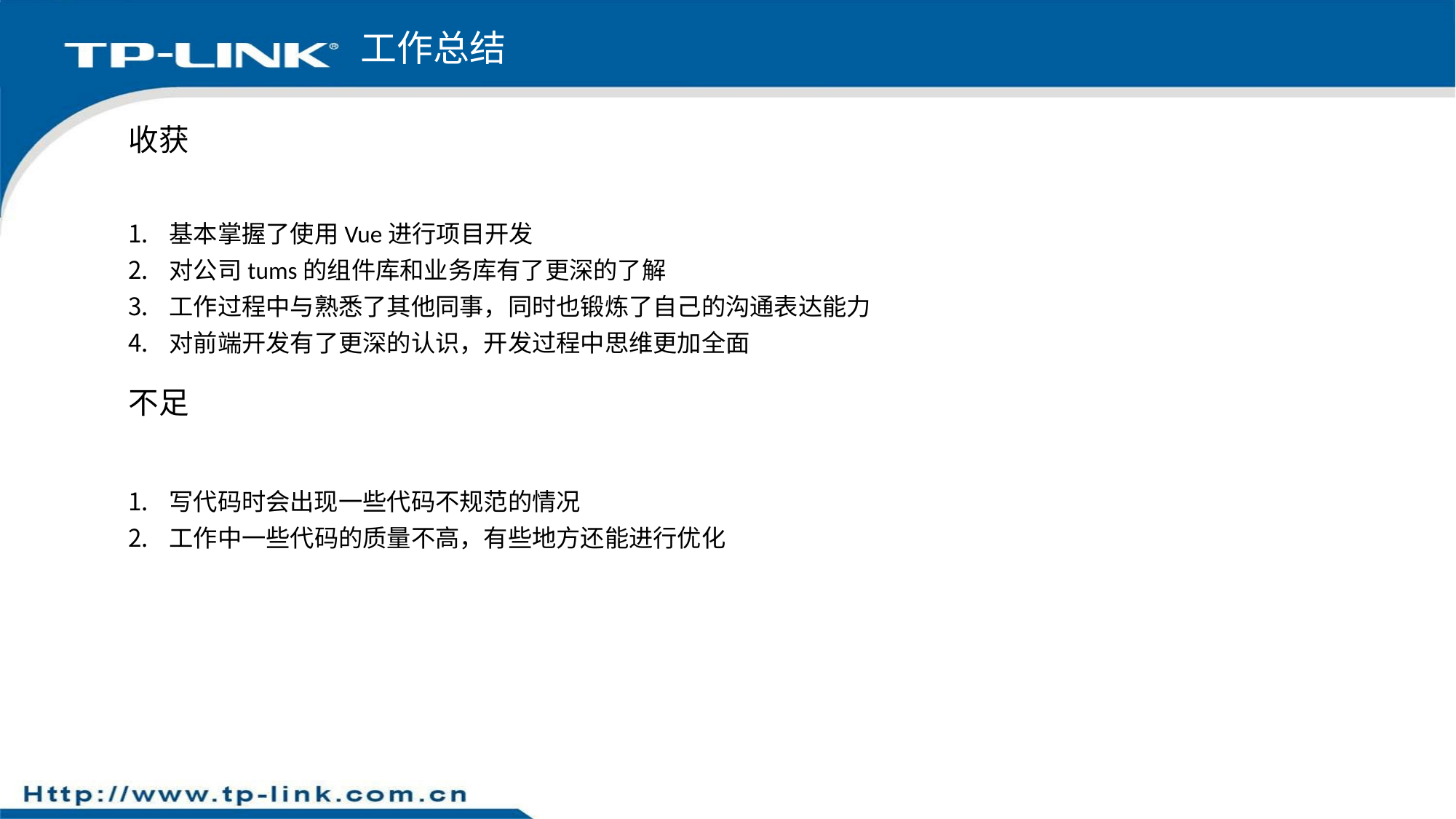

工作总结

# 收获
基本掌握了使用Vue进行项目开发
对公司tums的组件库和业务库有了更深的了解
工作过程中与熟悉了其他同事，同时也锻炼了自己的沟通表达能力
对前端开发有了更深的认识，开发过程中思维更加全面

不足
写代码时会出现一些代码不规范的情况
工作中一些代码的质量不高，有些地方还能进行优化